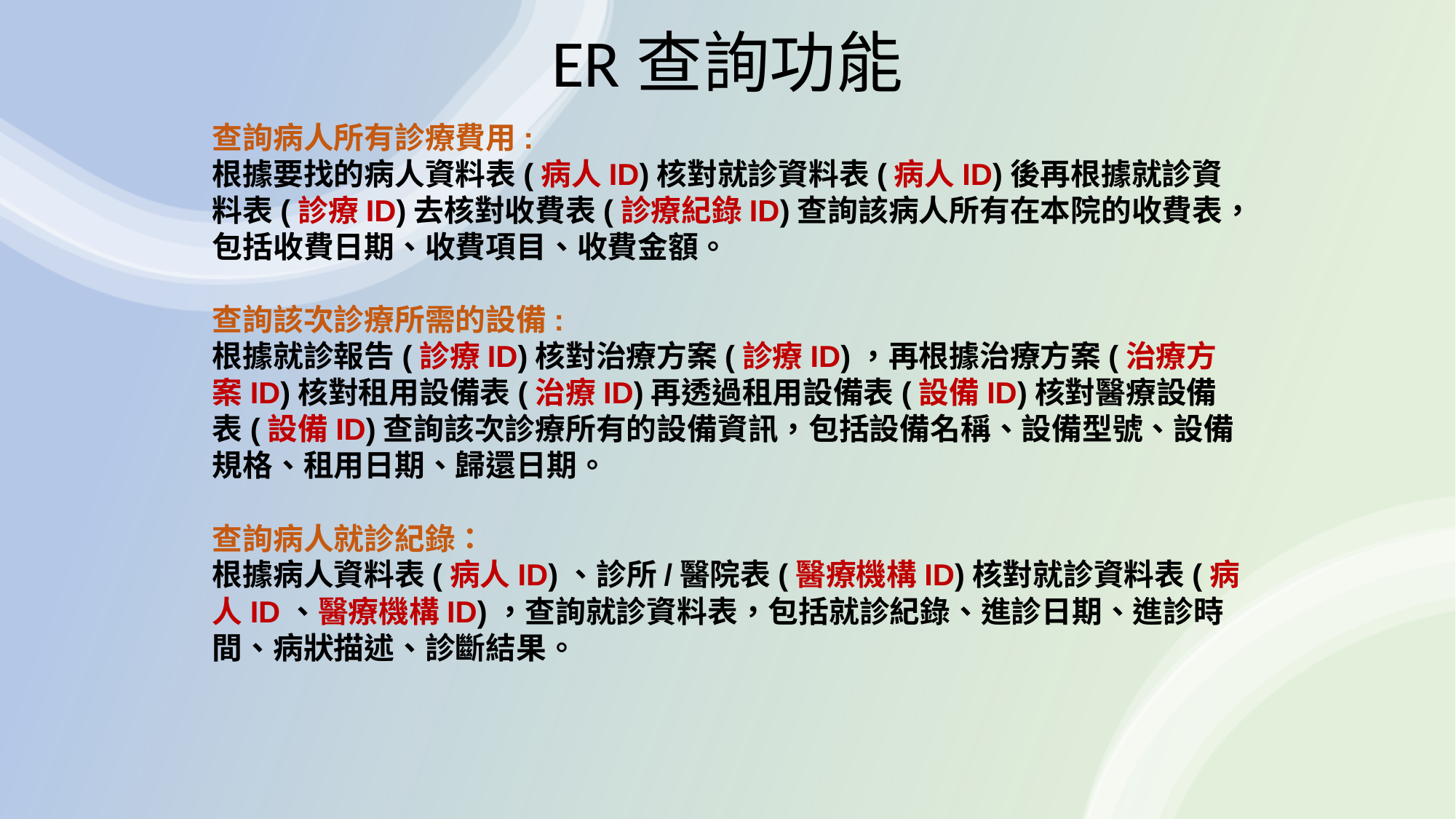

# ER查詢功能

查詢病人所有診療費用:
根據要找的病人資料表(病人ID)核對就診資料表(病人ID)後再根據就診資料表(診療ID)去核對收費表(診療紀錄ID)查詢該病人所有在本院的收費表，包括收費日期、收費項目、收費金額。

查詢該次診療所需的設備:
根據就診報告(診療ID)核對治療方案(診療ID)，再根據治療方案(治療方案ID)核對租用設備表(治療ID)再透過租用設備表(設備ID)核對醫療設備表(設備ID)查詢該次診療所有的設備資訊，包括設備名稱、設備型號、設備規格、租用日期、歸還日期。

查詢病人就診紀錄：
根據病人資料表(病人ID)、診所/醫院表(醫療機構ID)核對就診資料表(病人ID、醫療機構ID)，查詢就診資料表，包括就診紀錄、進診日期、進診時間、病狀描述、診斷結果。